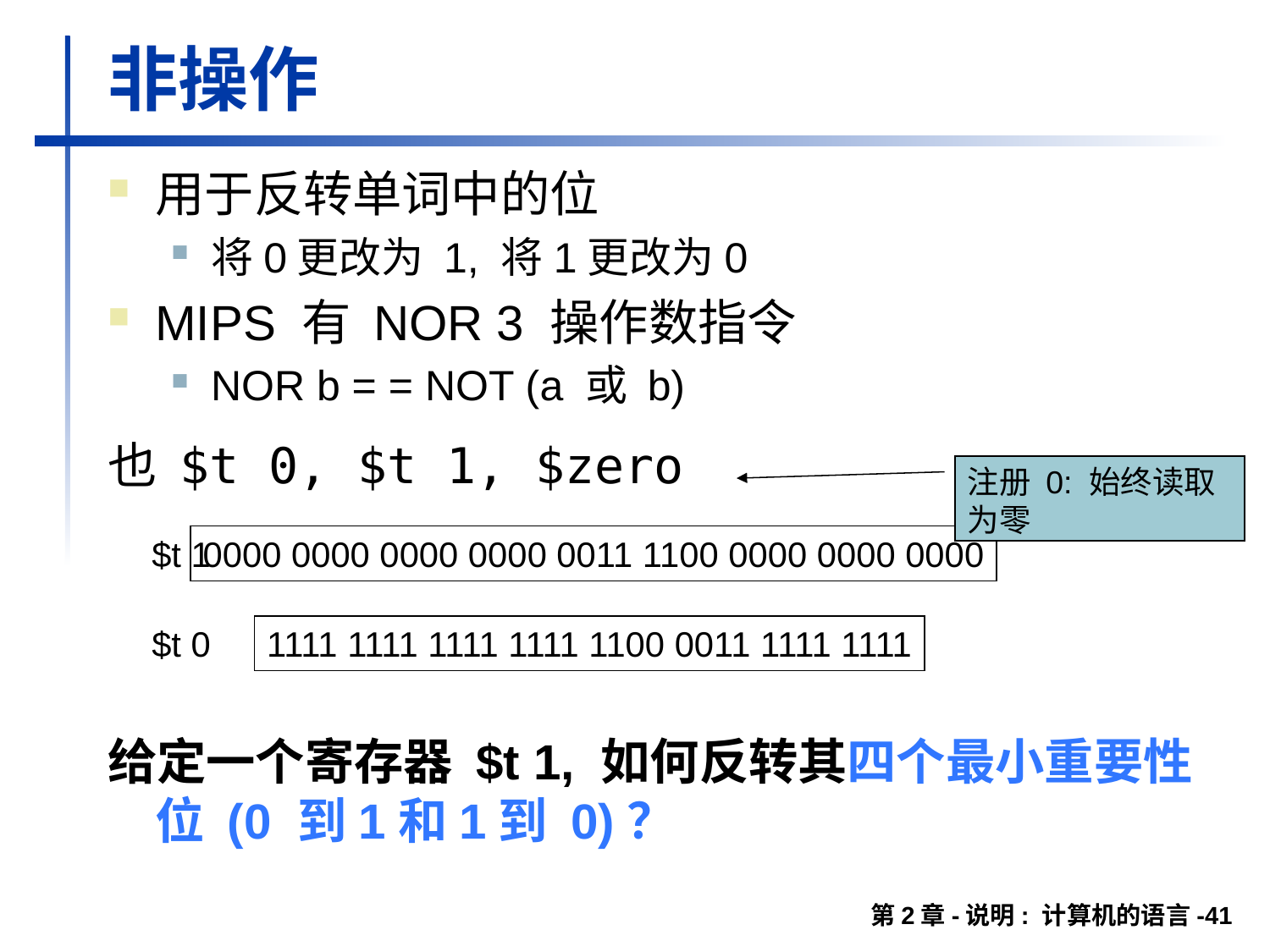

# 非操作
用于反转单词中的位
将0更改为 1, 将1更改为0
MIPS 有 NOR 3 操作数指令
NOR b = = NOT (a 或 b)
也 $t 0, $t 1, $zero

给定一个寄存器 $t 1, 如何反转其四个最小重要性位 (0 到1和1到 0)？

注册 0: 始终读取为零
$t 1
0000 0000 0000 0000 0011 1100 0000 0000 0000
$t 0
1111 1111 1111 1111 1100 0011 1111 1111
第2章-说明: 计算机的语言-41